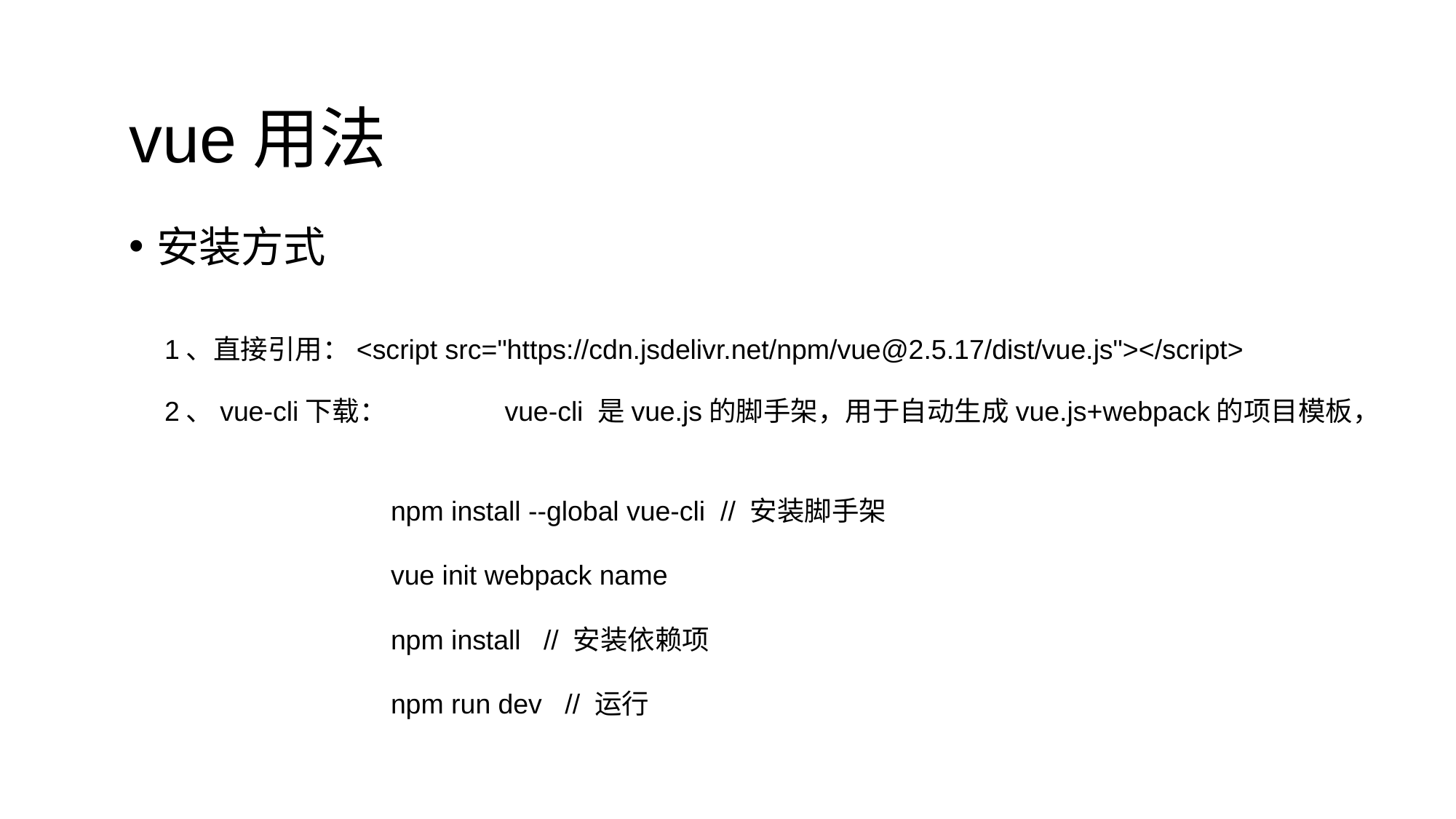

vue用法
安装方式
1、直接引用：<script src="https://cdn.jsdelivr.net/npm/vue@2.5.17/dist/vue.js"></script>
2、vue-cli下载：	 vue-cli 是vue.js的脚手架，用于自动生成vue.js+webpack的项目模板，
npm install --global vue-cli  // 安装脚手架
vue init webpack name
npm install   // 安装依赖项
npm run dev   // 运行